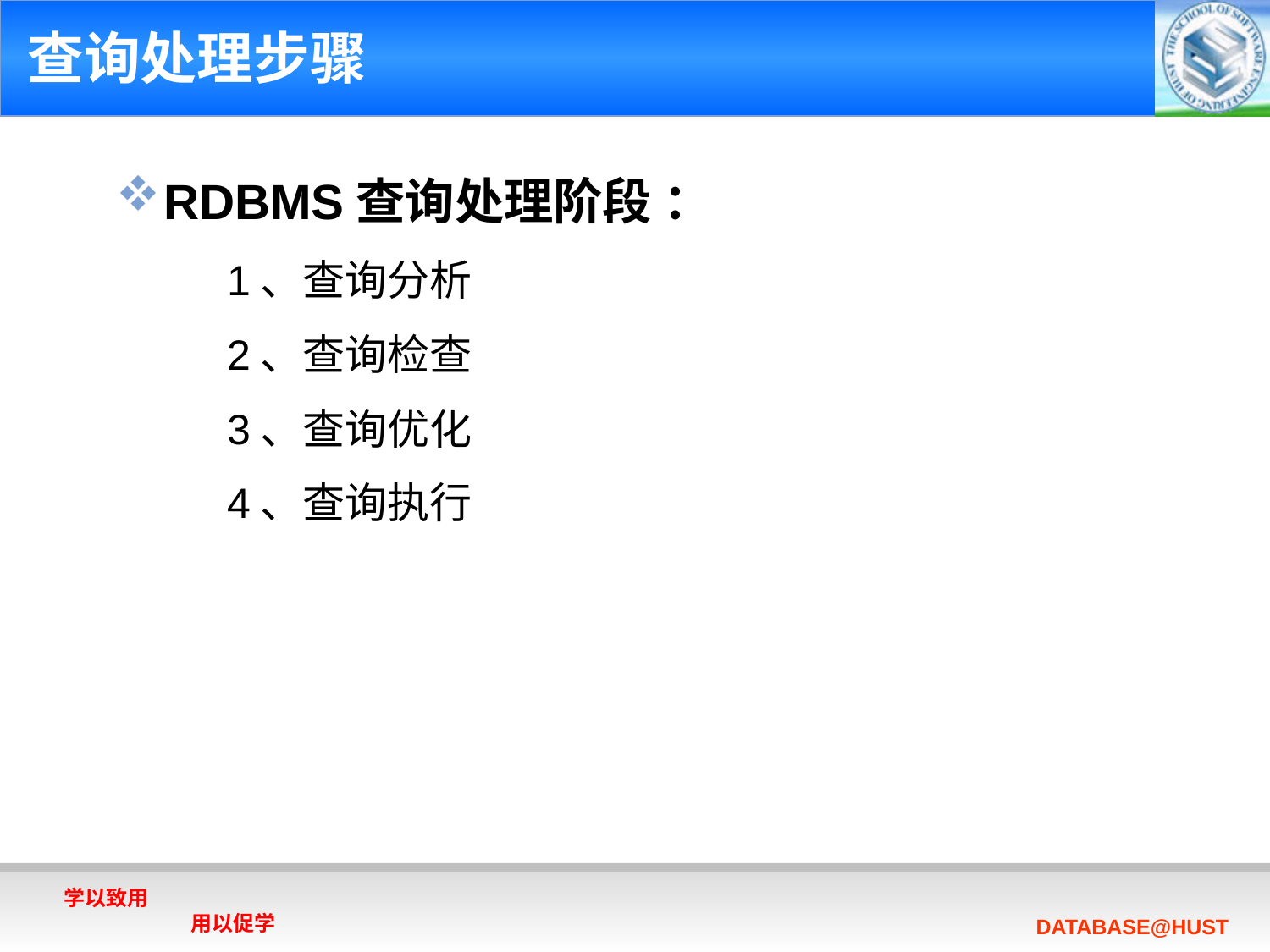

# 查询处理步骤
RDBMS查询处理阶段 ：
    1、查询分析
    2、查询检查
    3、查询优化
    4、查询执行